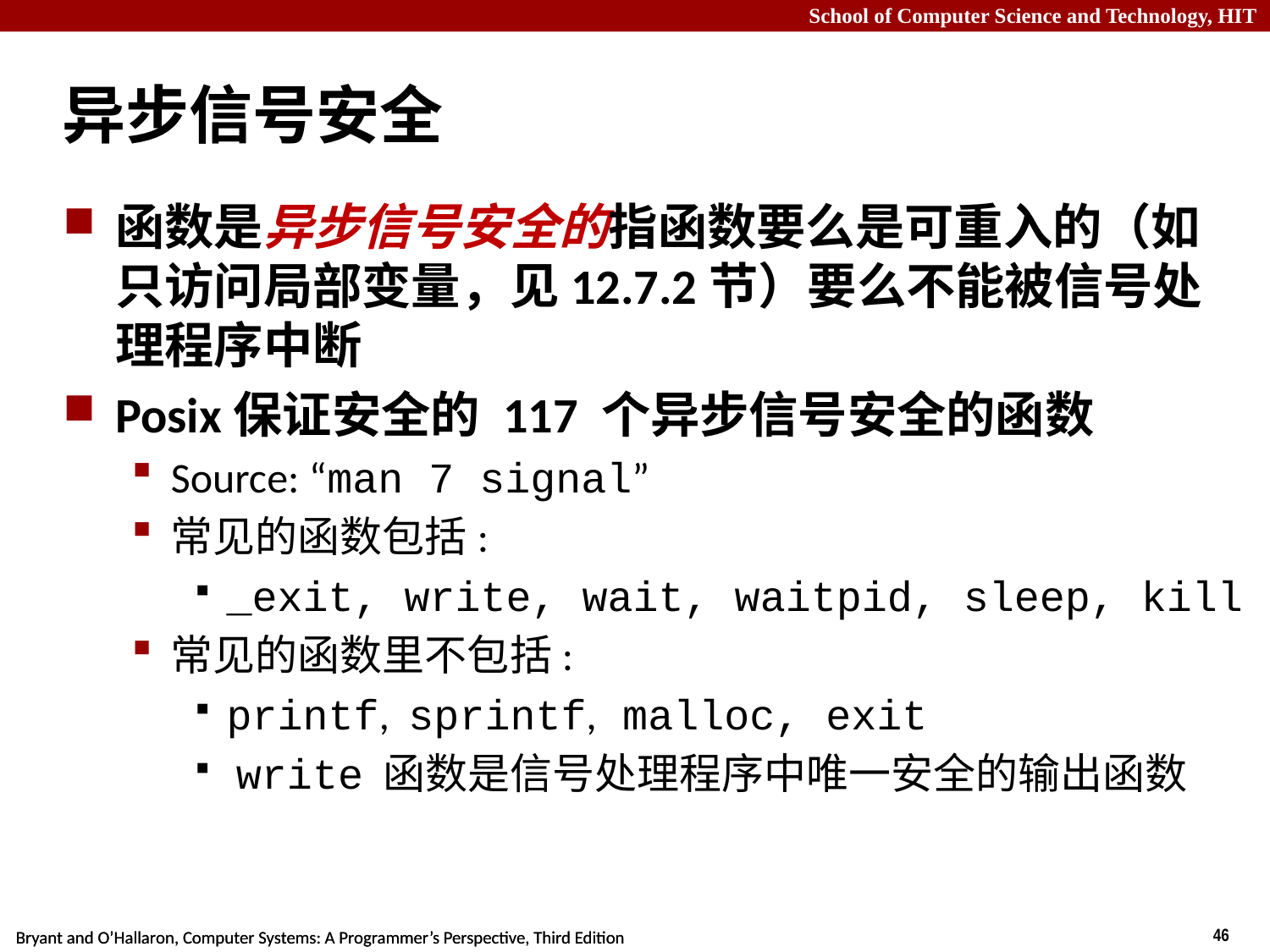

# 异步信号安全
函数是异步信号安全的指函数要么是可重入的（如只访问局部变量，见12.7.2节）要么不能被信号处理程序中断
Posix保证安全的 117 个异步信号安全的函数
Source: “man 7 signal”
常见的函数包括:
_exit, write, wait, waitpid, sleep, kill
常见的函数里不包括:
printf,  sprintf, malloc, exit
 write 函数是信号处理程序中唯一安全的输出函数